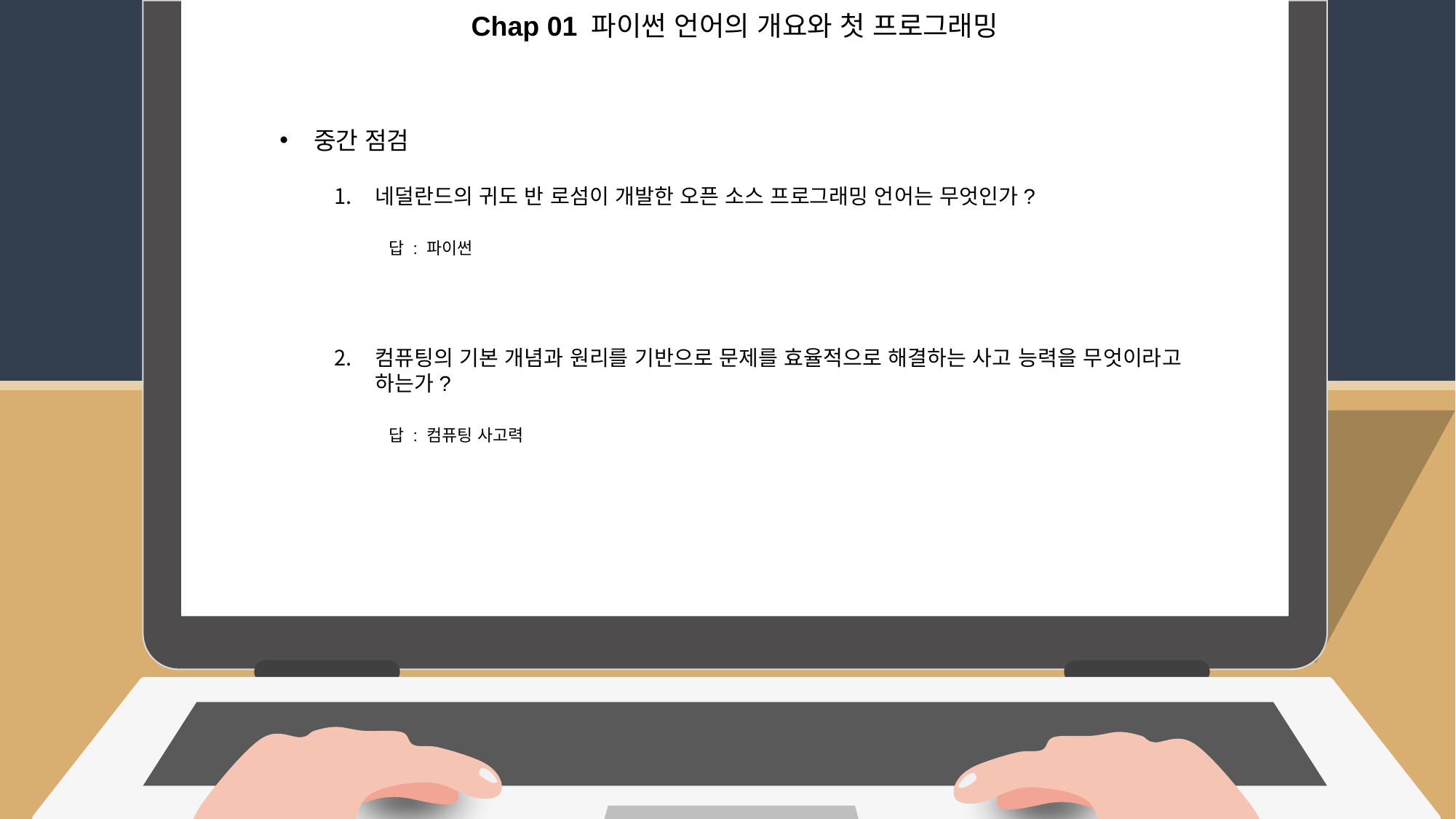

Chap 01 파이썬 언어의 개요와 첫 프로그래밍
중간 점검

네덜란드의 귀도 반 로섬이 개발한 오픈 소스 프로그래밍 언어는 무엇인가?

답 : 파이썬

컴퓨팅의 기본 개념과 원리를 기반으로 문제를 효율적으로 해결하는 사고 능력을 무엇이라고 하는가?

답 : 컴퓨팅 사고력